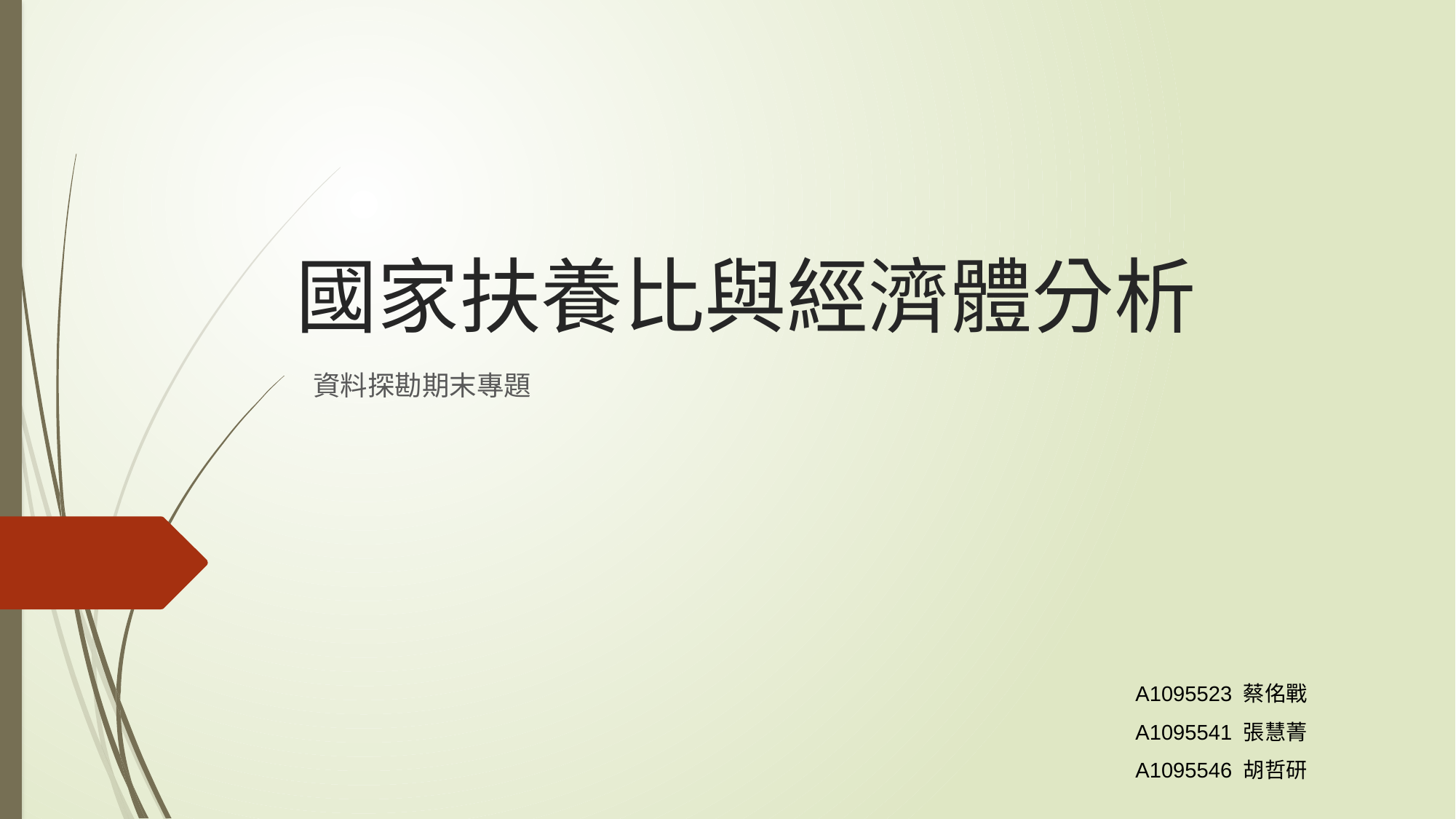

# 國家扶養比與經濟體分析
資料探勘期末專題
A1095523 蔡佲戰
A1095541 張慧菁
A1095546 胡哲研